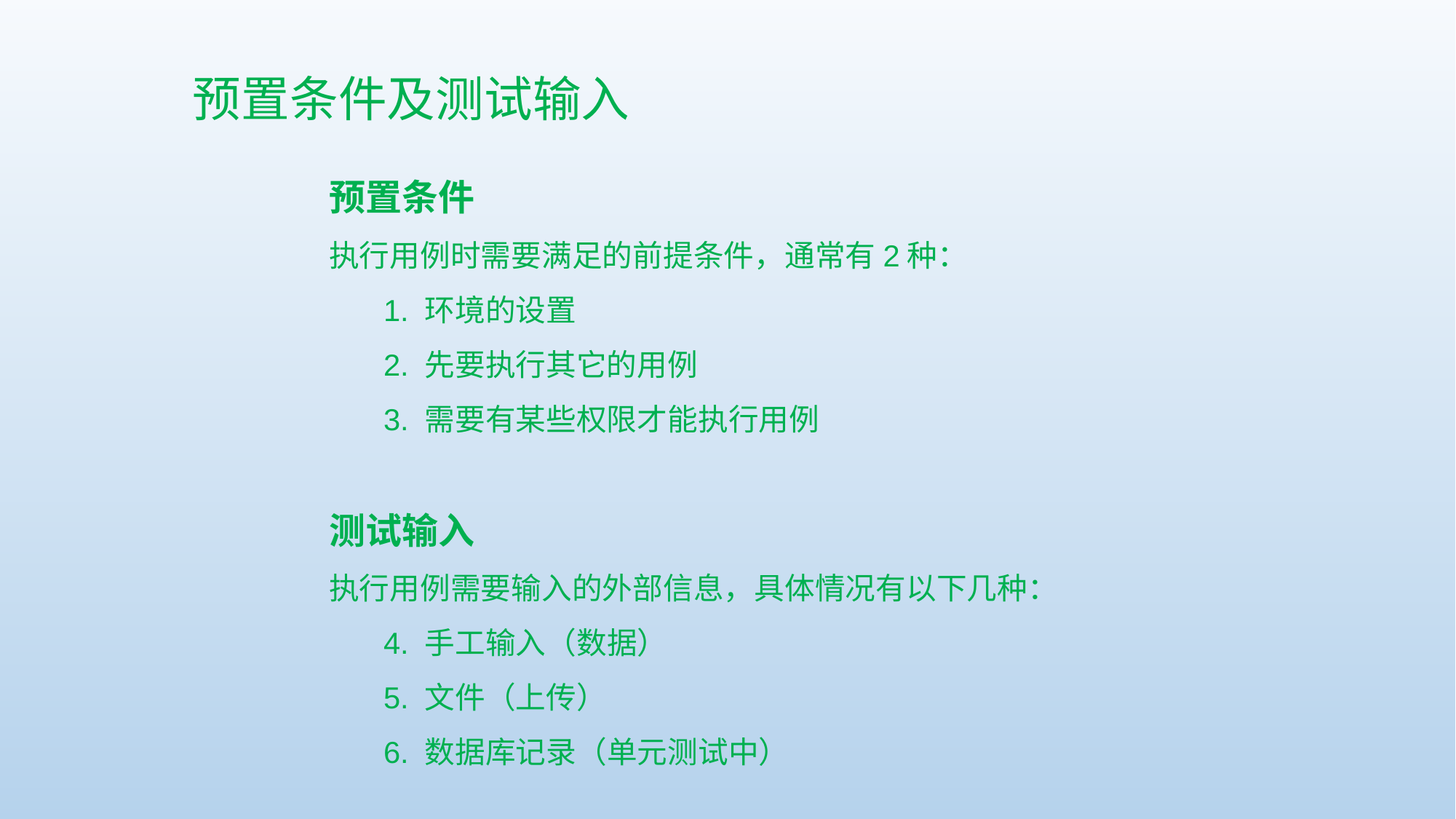

预置条件及测试输入
预置条件
执行用例时需要满足的前提条件，通常有2种：
环境的设置
先要执行其它的用例
需要有某些权限才能执行用例

测试输入
执行用例需要输入的外部信息，具体情况有以下几种：
手工输入（数据）
文件（上传）
数据库记录（单元测试中）